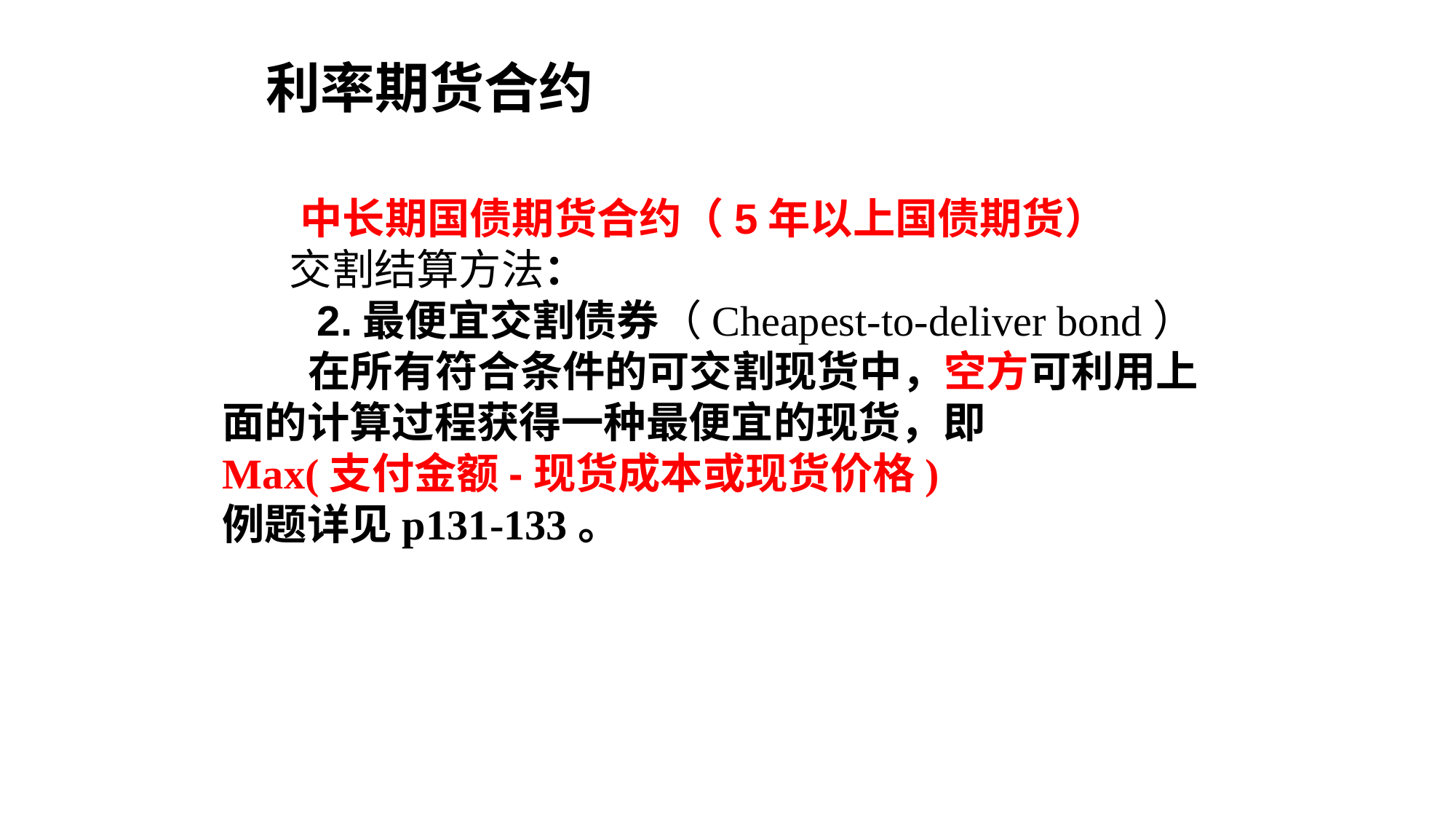

利率期货合约
       中长期国债期货合约（5年以上国债期货）
      交割结算方法：
        2.最便宜交割债券（Cheapest-to-deliver bond）
        在所有符合条件的可交割现货中，空方可利用上面的计算过程获得一种最便宜的现货，即
Max(支付金额-现货成本或现货价格)
例题详见p131-133。